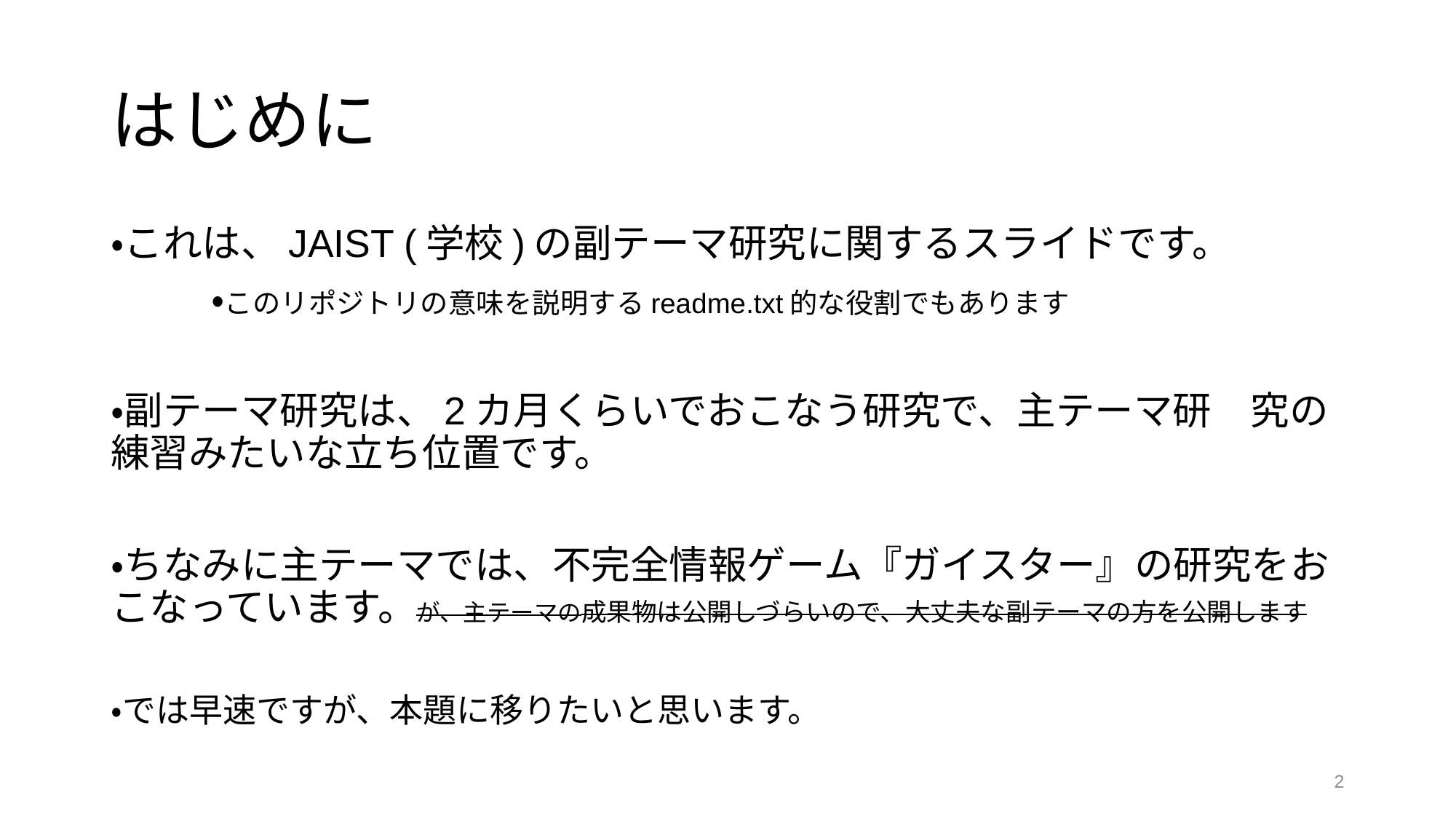

# はじめに
・これは、JAIST (学校)の副テーマ研究に関するスライドです。
	・このリポジトリの意味を説明するreadme.txt的な役割でもあります

・副テーマ研究は、2カ月くらいでおこなう研究で、主テーマ研　究の練習みたいな立ち位置です。

・ちなみに主テーマでは、不完全情報ゲーム『ガイスター』の研究をおこなっています。が、主テーマの成果物は公開しづらいので、大丈夫な副テーマの方を公開します

・では早速ですが、本題に移りたいと思います。
2